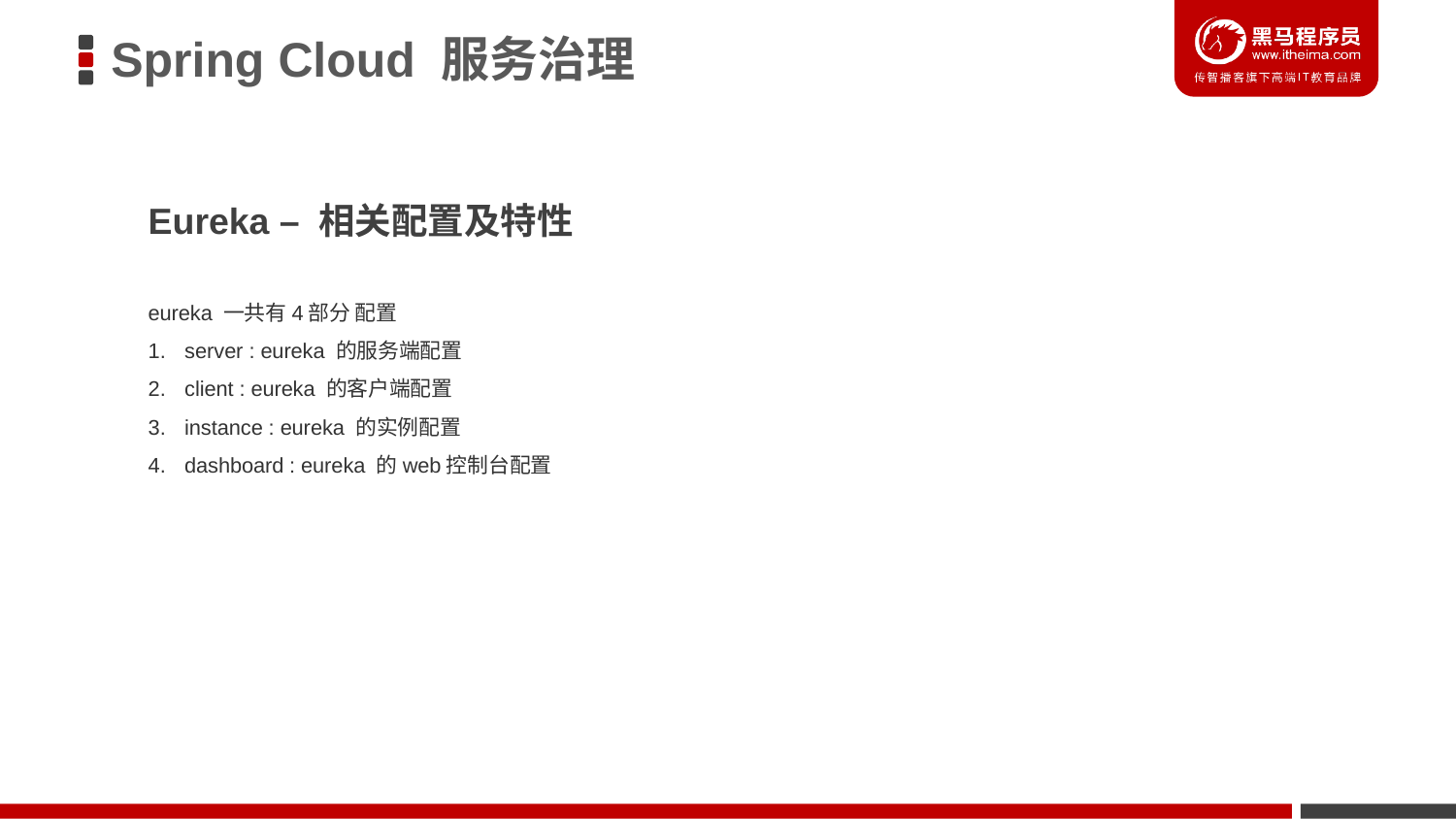

Spring Cloud 服务治理
Eureka – 相关配置及特性
eureka 一共有4部分 配置
server : eureka 的服务端配置
client : eureka 的客户端配置
instance : eureka 的实例配置
dashboard : eureka 的web控制台配置